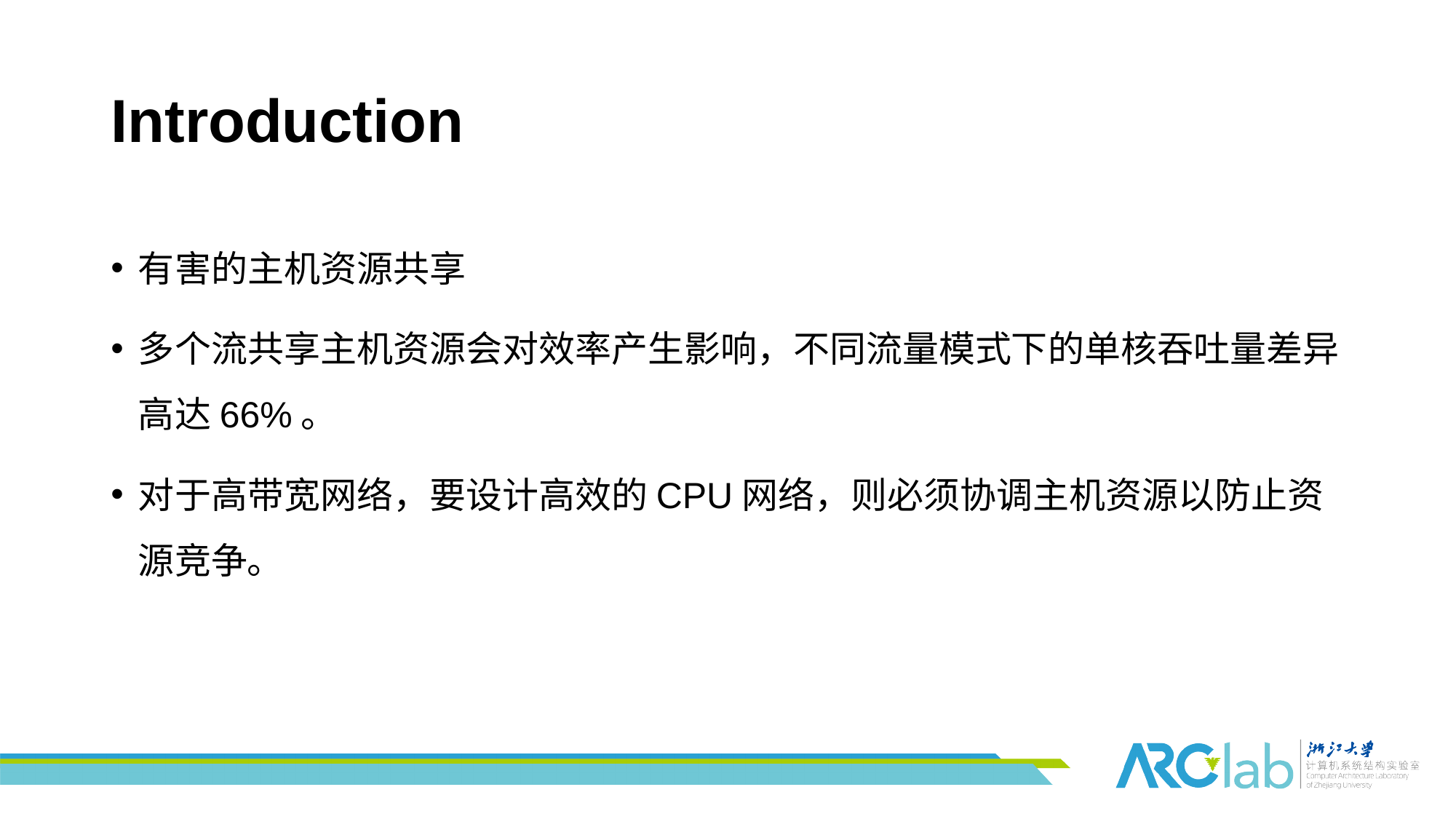

# Introduction
有害的主机资源共享
多个流共享主机资源会对效率产生影响，不同流量模式下的单核吞吐量差异高达66%。
对于高带宽网络，要设计高效的CPU网络，则必须协调主机资源以防止资源竞争。